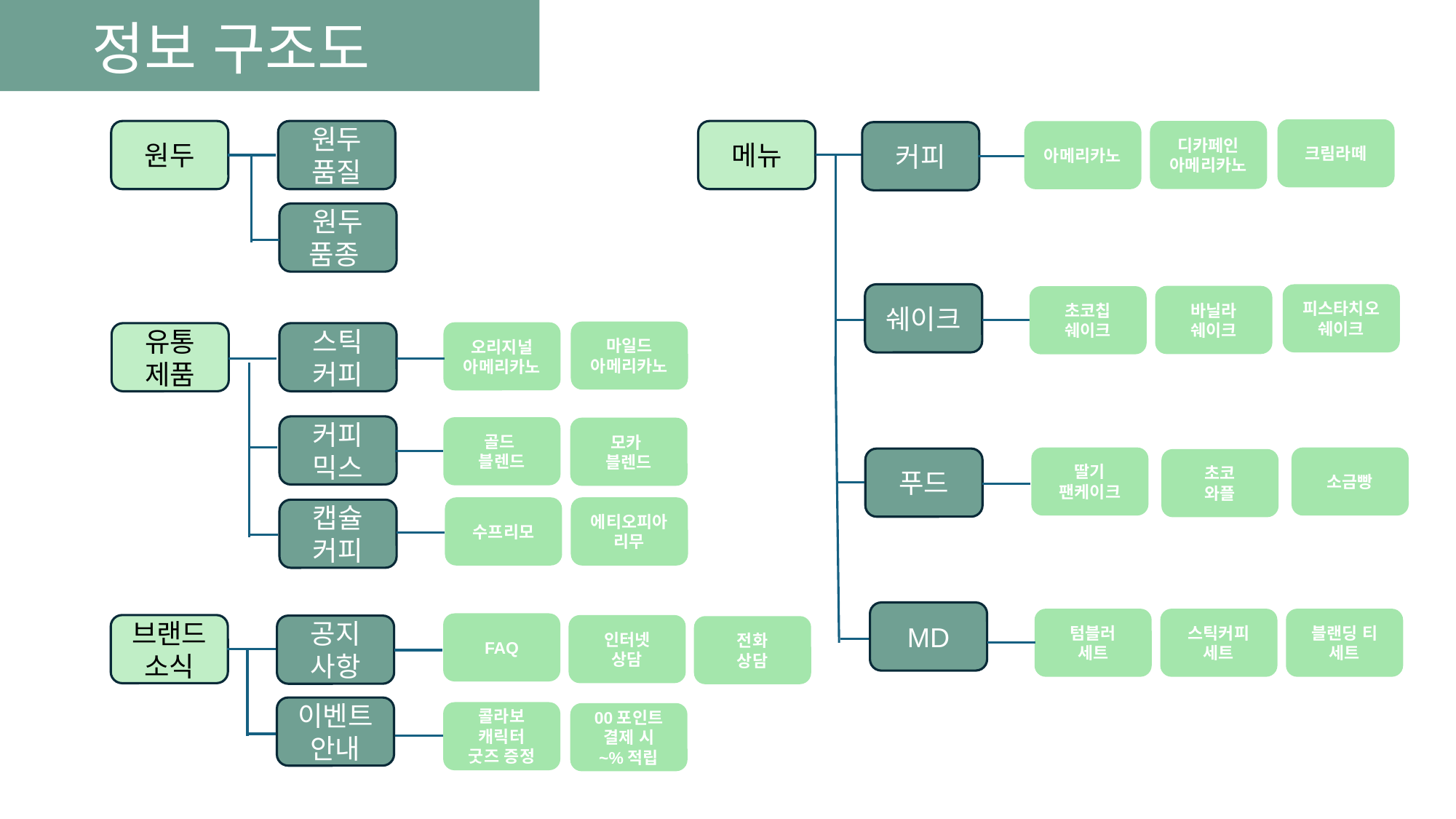

# 정보 구조도
크림라떼
디카페인
아메리카노
원두
원두 품질
메뉴
아메리카노
커피
원두
품종
쉐이크
피스타치오
쉐이크
바닐라
쉐이크
초코칩
쉐이크
마일드
아메리카노
오리지널
아메리카노
유통
제품
스틱
커피
커피
믹스
골드
블렌드
모카
블렌드
딸기
팬케이크
소금빵
푸드
초코
와플
수프리모
에티오피아
리무
캡슐
커피
MD
텀블러
세트
스틱커피
세트
블랜딩 티
세트
FAQ
브랜드
소식
인터넷
상담
공지
사항
전화
상담
이벤트 안내
콜라보
캐릭터
굿즈 증정
00포인트
결제 시
~%적립